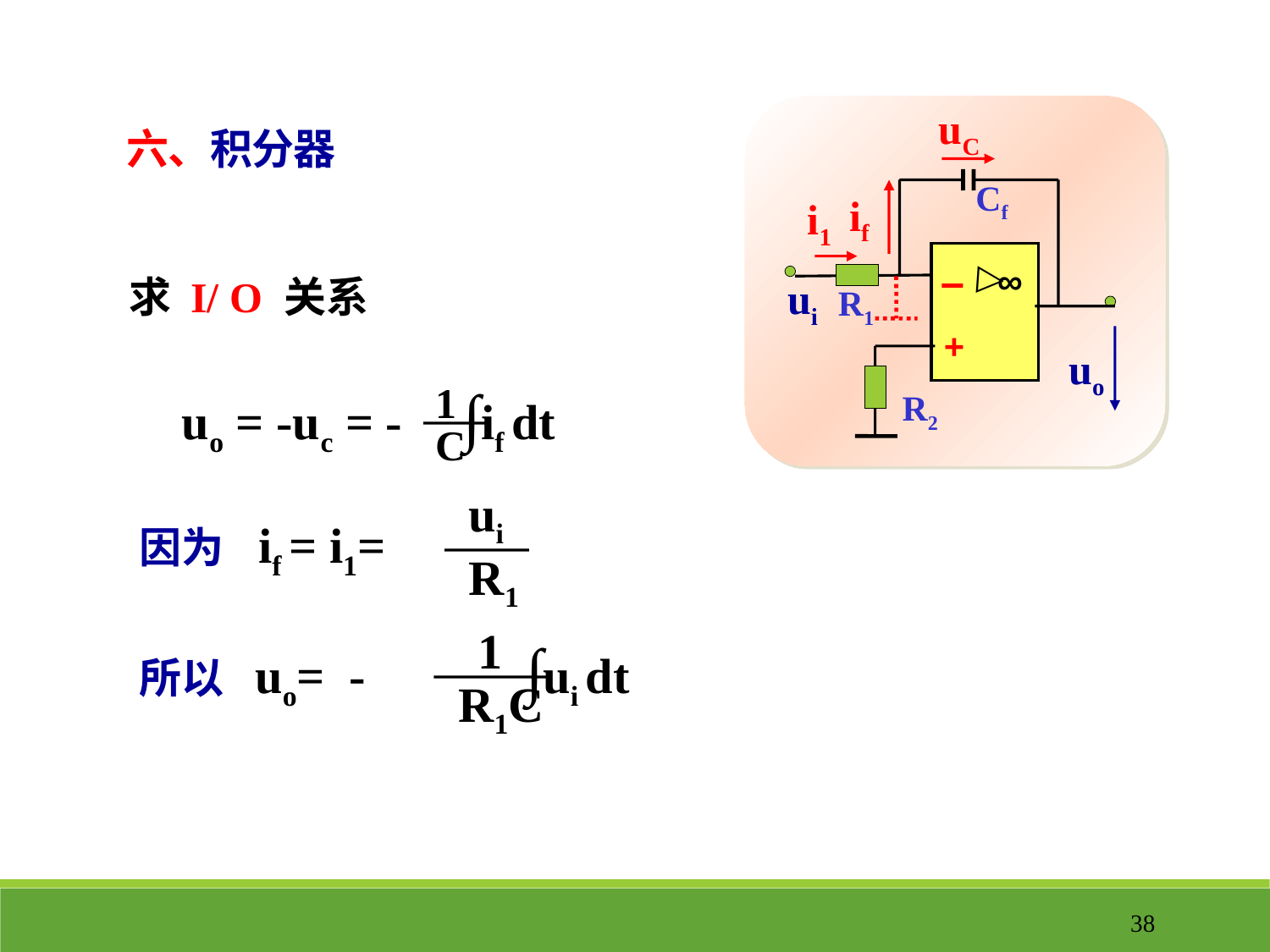

六、积分器

uC

Cf

if
i1

∞

▽

ui

R1

+

uo

R2

求 I/ O 关系

uo = -uc = -     ∫if dt
1
C

ui
因为  if = i1=
R1

1
R1C

所以  uo=  -             ∫ui dt
38